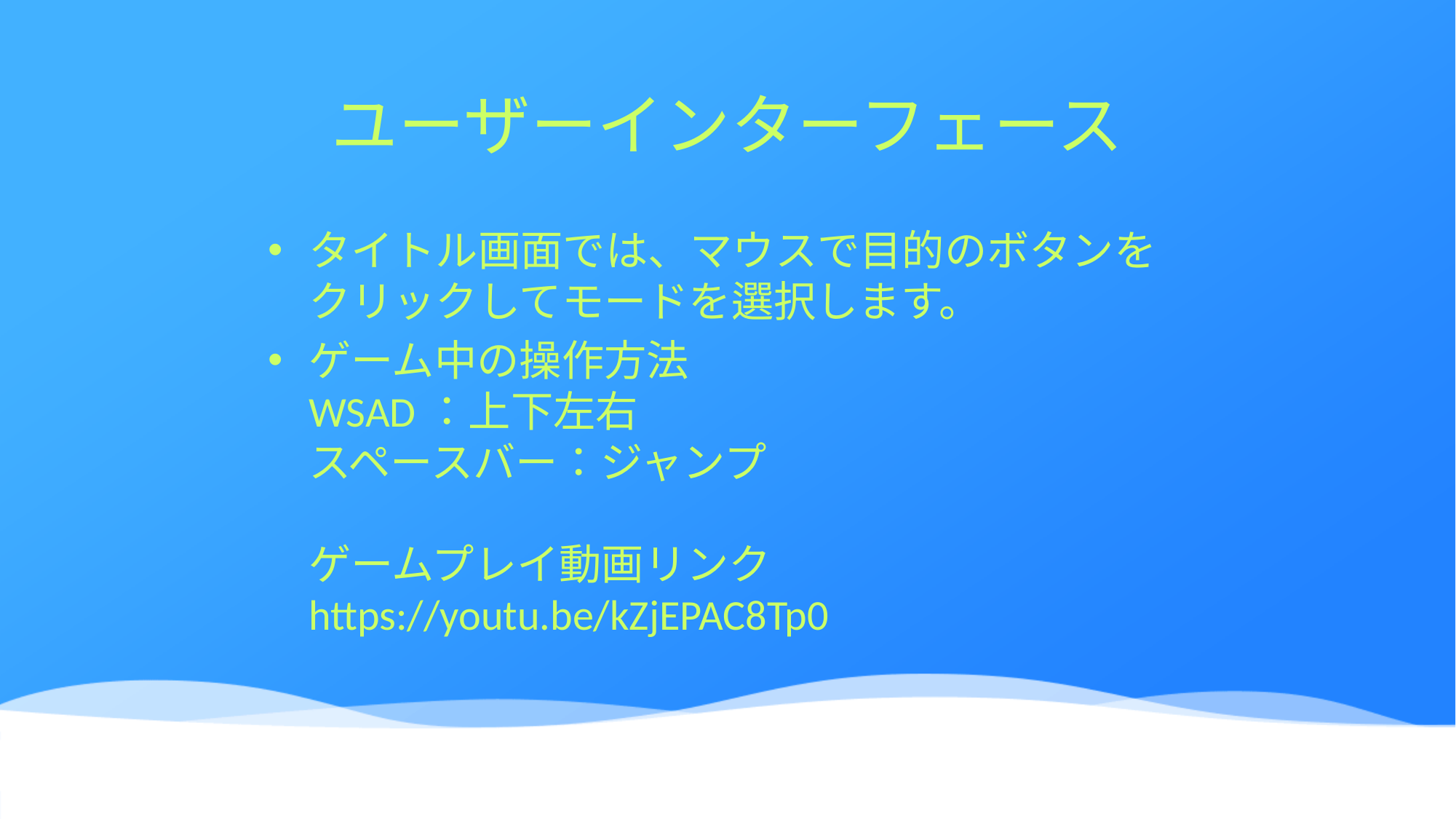

# ユーザーインターフェース
タイトル画面では、マウスで目的のボタンをクリックしてモードを選択します。
ゲーム中の操作方法
WSAD：上下左右
スペースバー：ジャンプ
ゲームプレイ動画リンク
https://youtu.be/kZjEPAC8Tp0